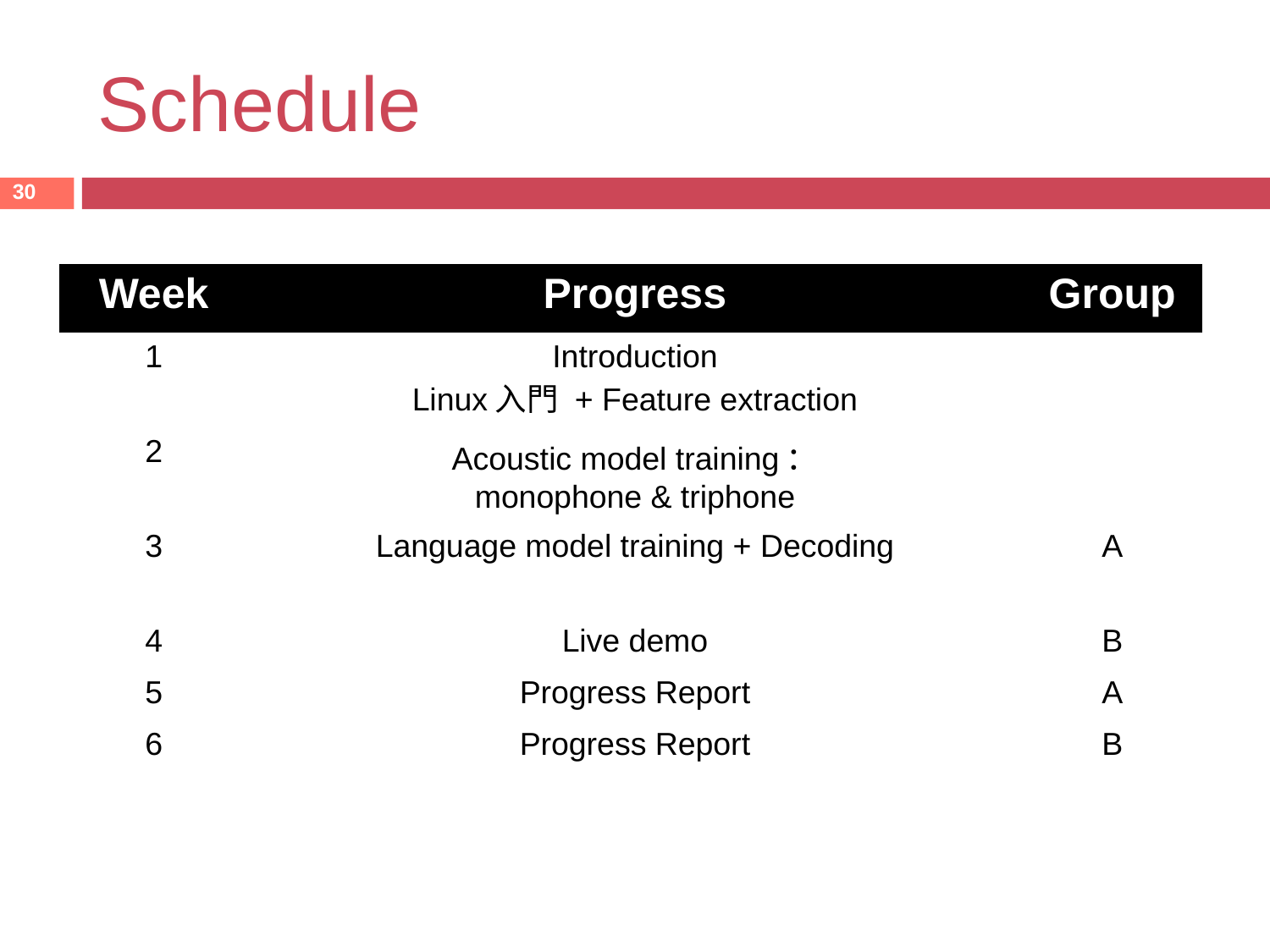

Schedule
30
| Week | Progress | Group |
| --- | --- | --- |
| 1 | Introduction Linux入門 + Feature extraction |  |
| 2 | Acoustic model training： monophone & triphone |  |
| 3 | Language model training + Decoding | A |
| 4 | Live demo | B |
| 5 | Progress Report | A |
| 6 | Progress Report | B |